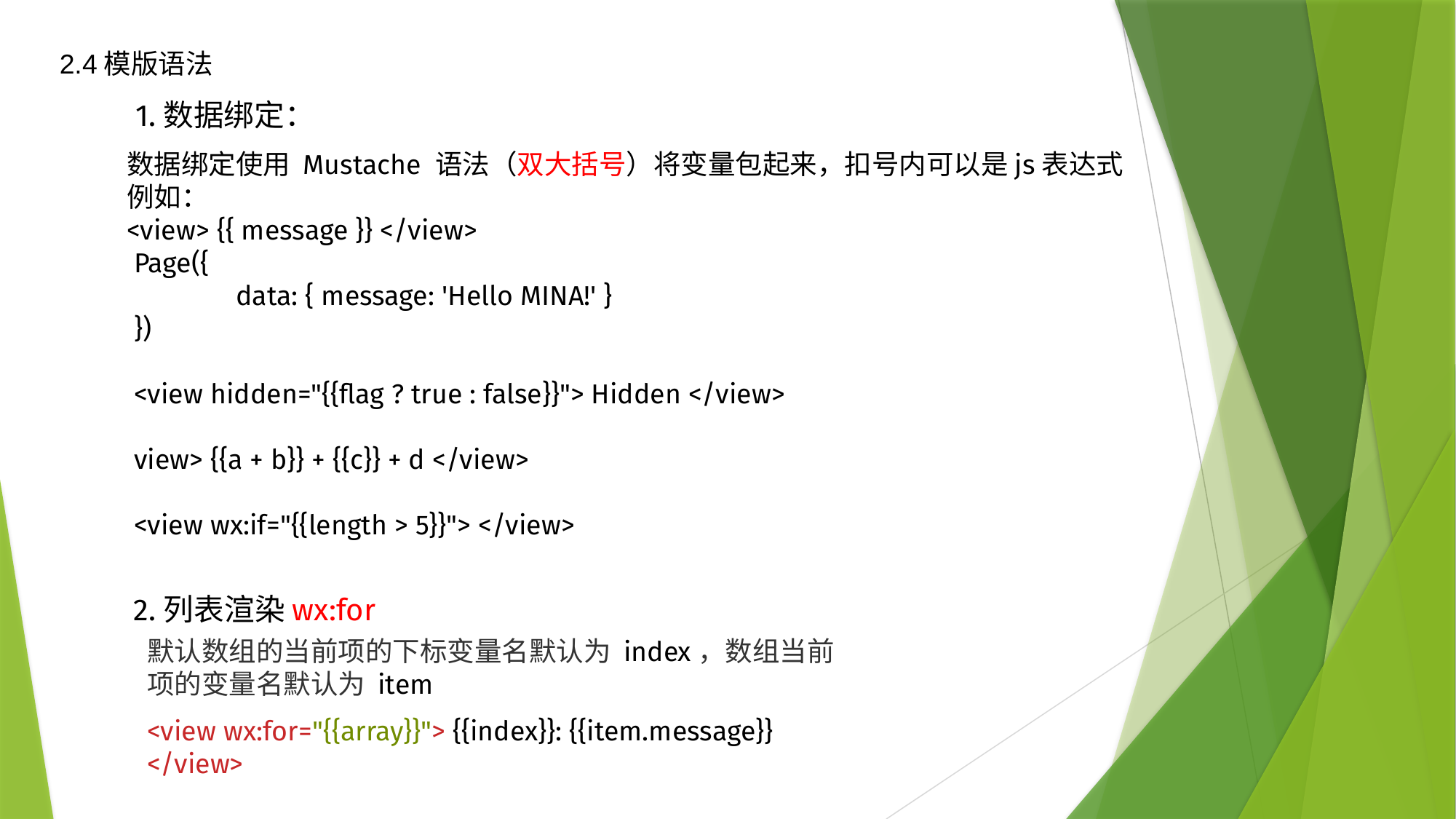

2.4模版语法

1.数据绑定：
数据绑定使用 Mustache 语法（双大括号）将变量包起来，扣号内可以是js表达式
例如：
<view> {{ message }} </view>
 Page({
	data: { message: 'Hello MINA!' }
 })
 <view hidden="{{flag ? true : false}}"> Hidden </view>
 view> {{a + b}} + {{c}} + d </view>
 <view wx:if="{{length > 5}}"> </view>
2.列表渲染wx:for
默认数组的当前项的下标变量名默认为 index，数组当前项的变量名默认为 item
<view wx:for="{{array}}"> {{index}}: {{item.message}} </view>